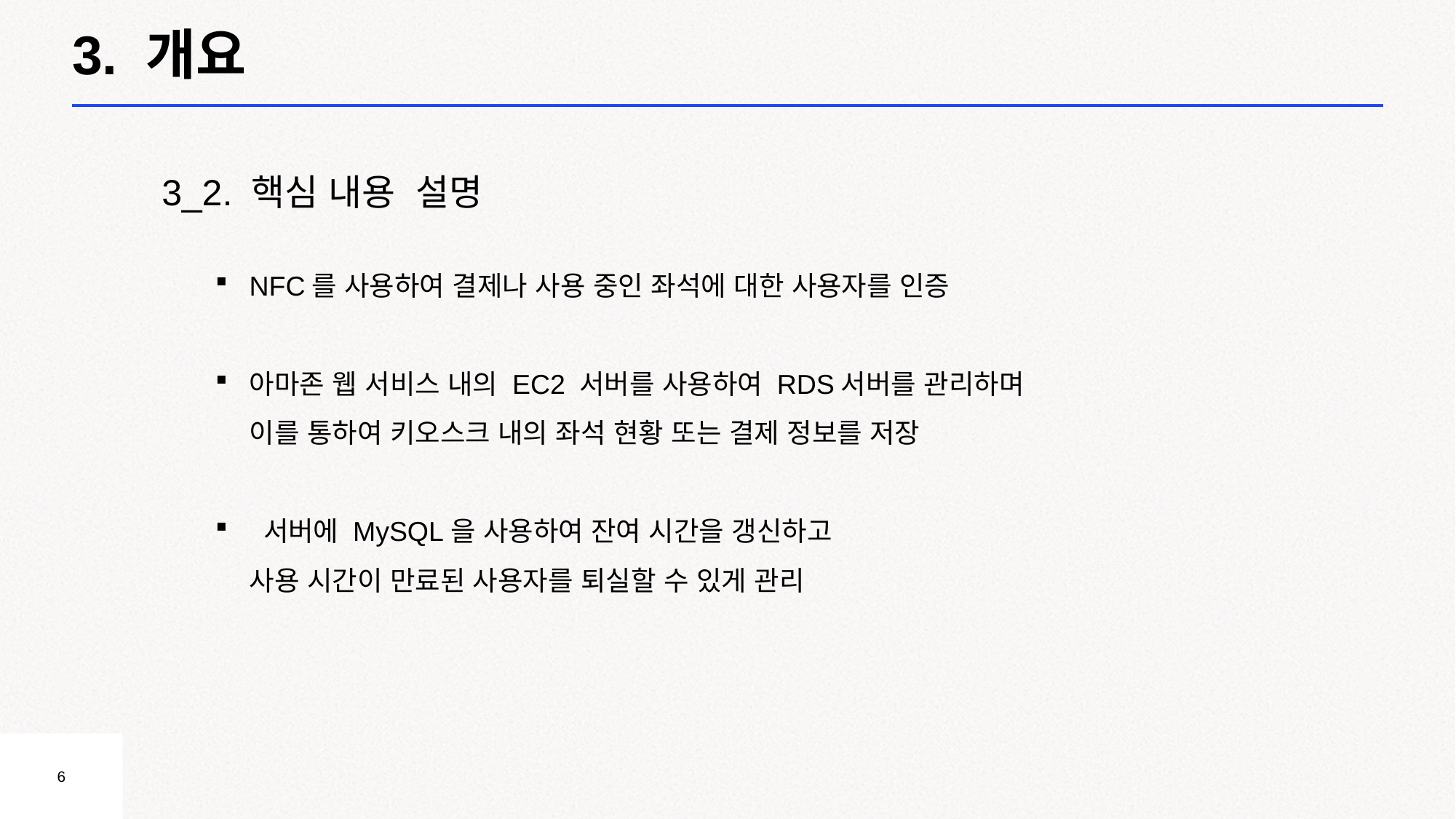

3. 개요
3_2. 핵심 내용  설명
NFC를 사용하여 결제나 사용 중인 좌석에 대한 사용자를 인증

아마존 웹 서비스 내의 EC2 서버를 사용하여 RDS서버를 관리하며
이를 통하여 키오스크 내의 좌석 현황 또는 결제 정보를 저장

 서버에 MySQL을 사용하여 잔여 시간을 갱신하고
사용 시간이 만료된 사용자를 퇴실할 수 있게 관리
6